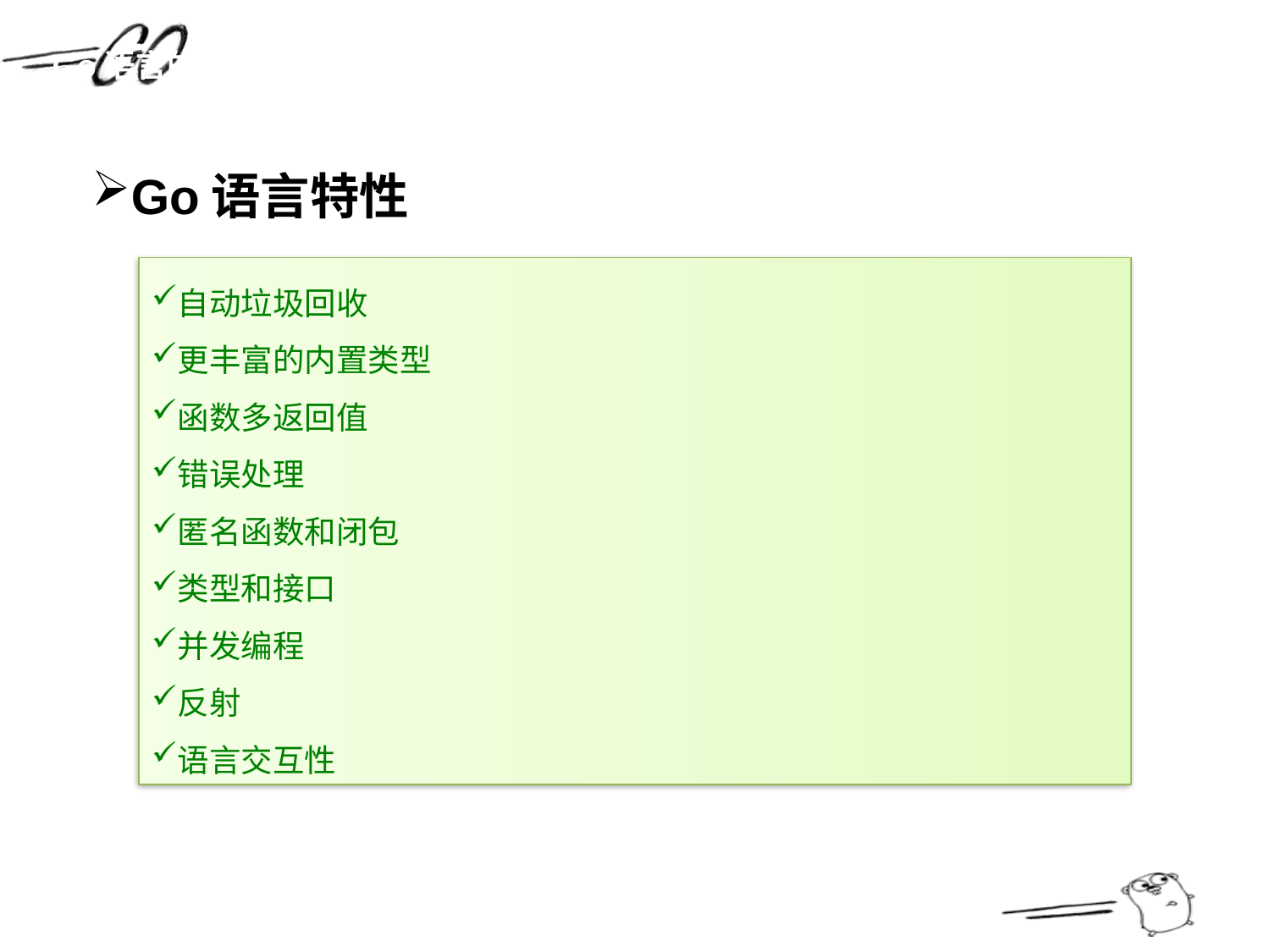

Go语言的简介
Go语言特性
自动垃圾回收
更丰富的内置类型
函数多返回值
错误处理
匿名函数和闭包
类型和接口
并发编程
反射
语言交互性
14